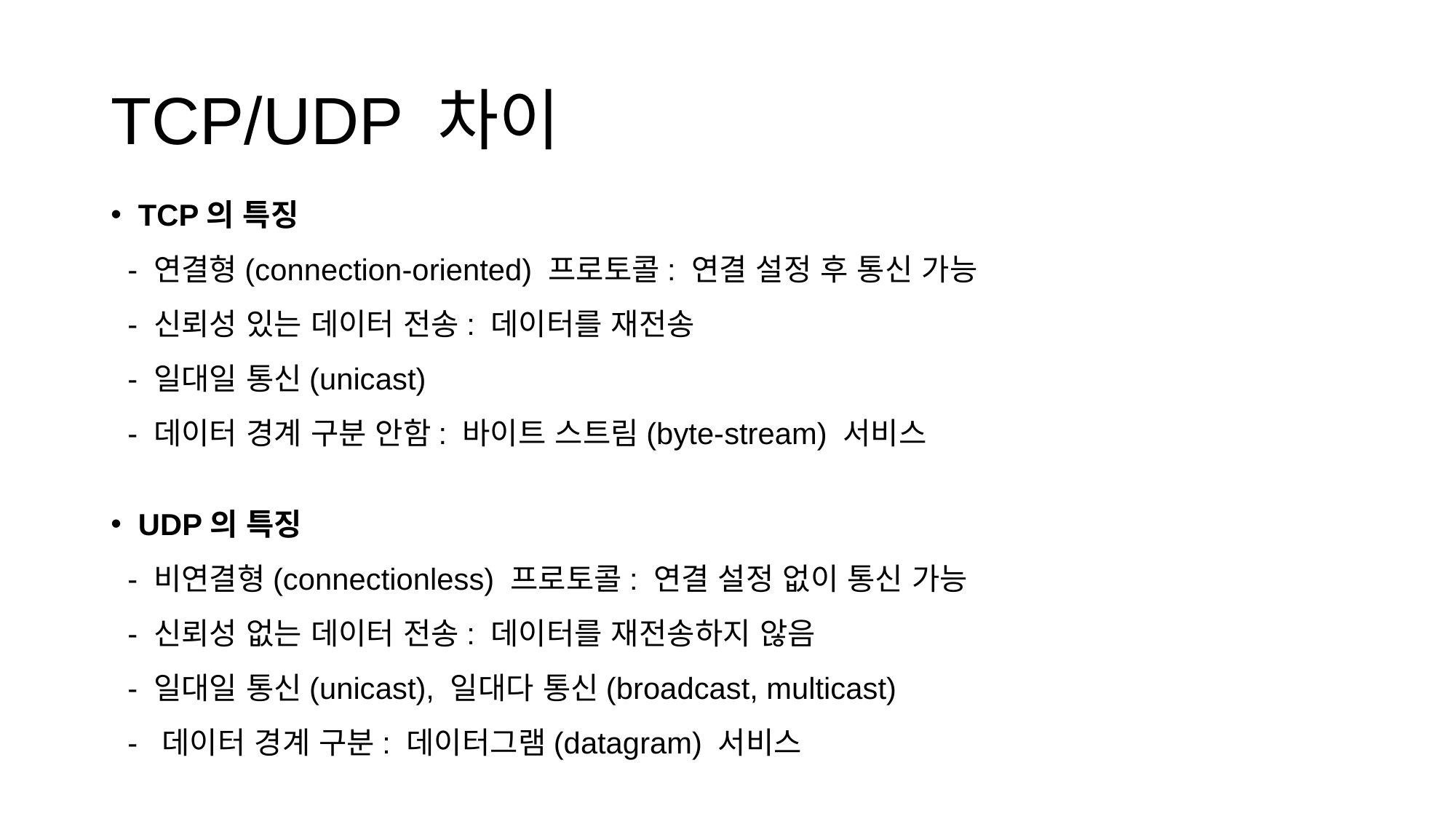

# TCP/UDP 차이
TCP의 특징
  - 연결형(connection-oriented) 프로토콜: 연결 설정 후 통신 가능
  - 신뢰성 있는 데이터 전송: 데이터를 재전송
  - 일대일 통신(unicast)
  - 데이터 경계 구분 안함: 바이트 스트림(byte-stream) 서비스

UDP의 특징
  - 비연결형(connectionless) 프로토콜: 연결 설정 없이 통신 가능
  - 신뢰성 없는 데이터 전송: 데이터를 재전송하지 않음
  - 일대일 통신(unicast), 일대다 통신(broadcast, multicast)
  -  데이터 경계 구분: 데이터그램(datagram) 서비스